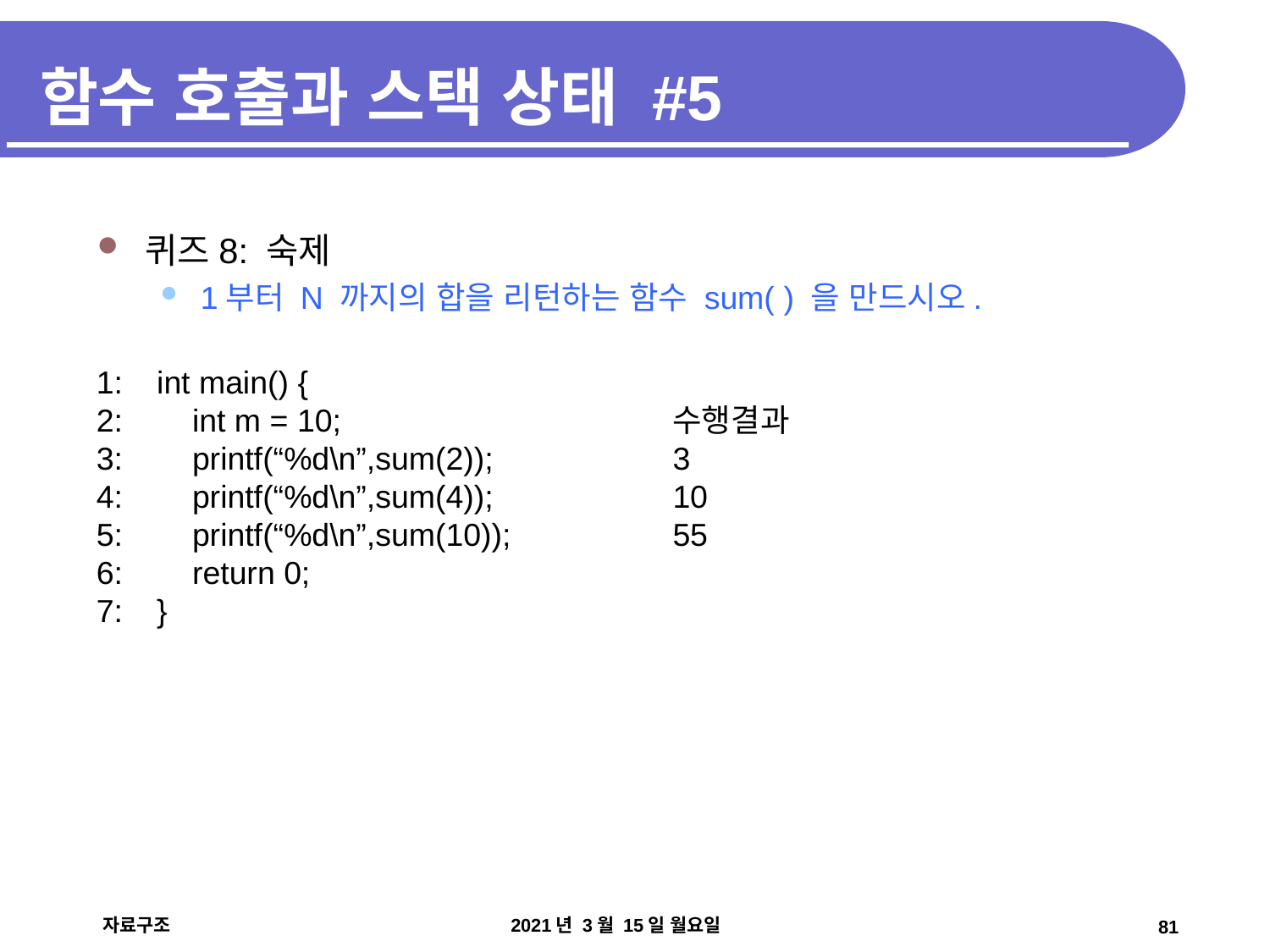

# 함수 호출과 스택 상태 #5
퀴즈8: 숙제
1부터 N 까지의 합을 리턴하는 함수 sum( ) 을 만드시오.
1:
2:
3:
4:
5:
6:
7:
int main() {
    int m = 10;
    printf(“%d\n”,sum(2));
    printf(“%d\n”,sum(4));
    printf(“%d\n”,sum(10));
    return 0;
}

수행결과
3
10
55

81